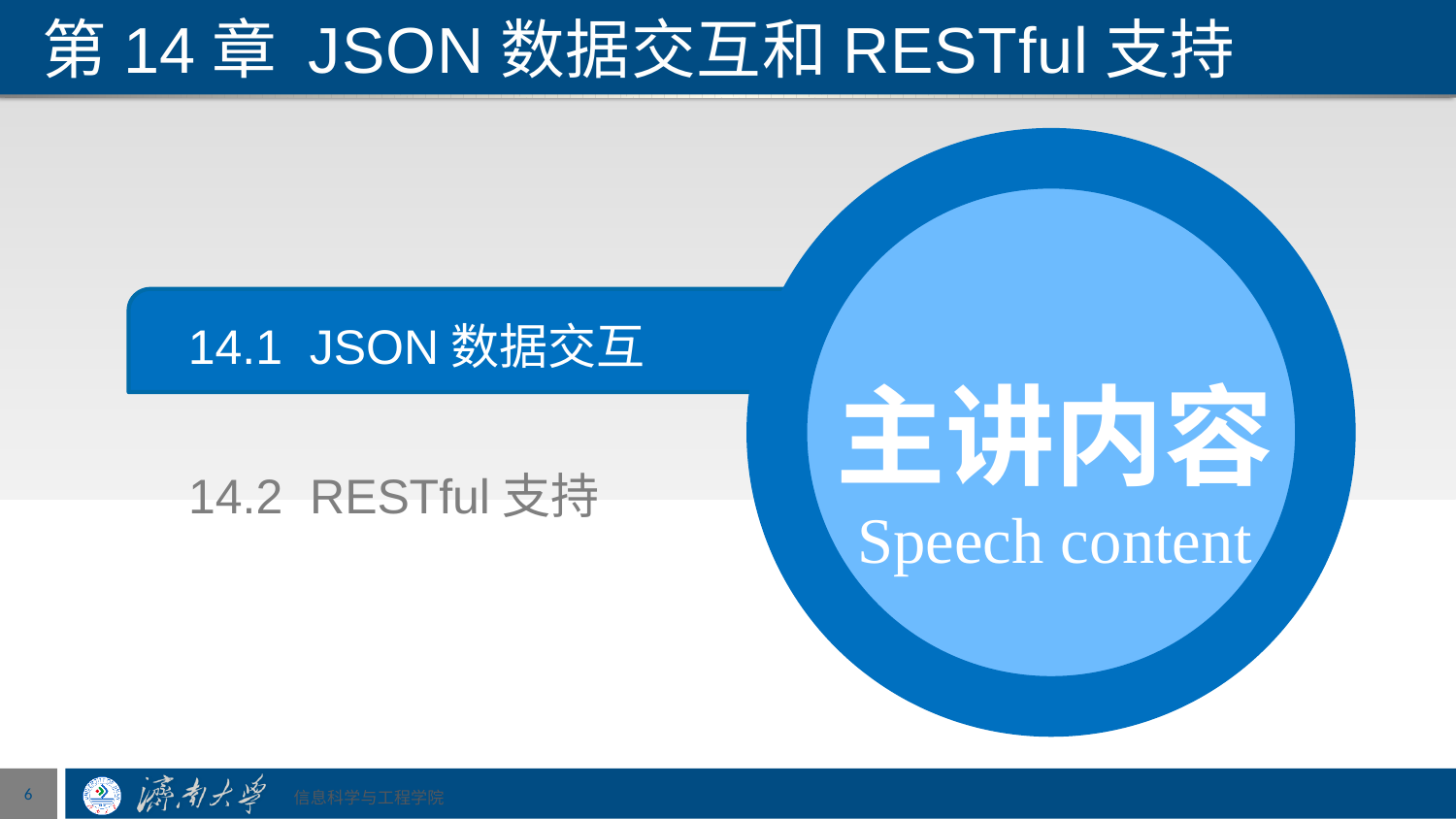

# 第14章 JSON数据交互和RESTful支持

主讲内容
Speech content

14.1  JSON数据交互
14.2  RESTful支持